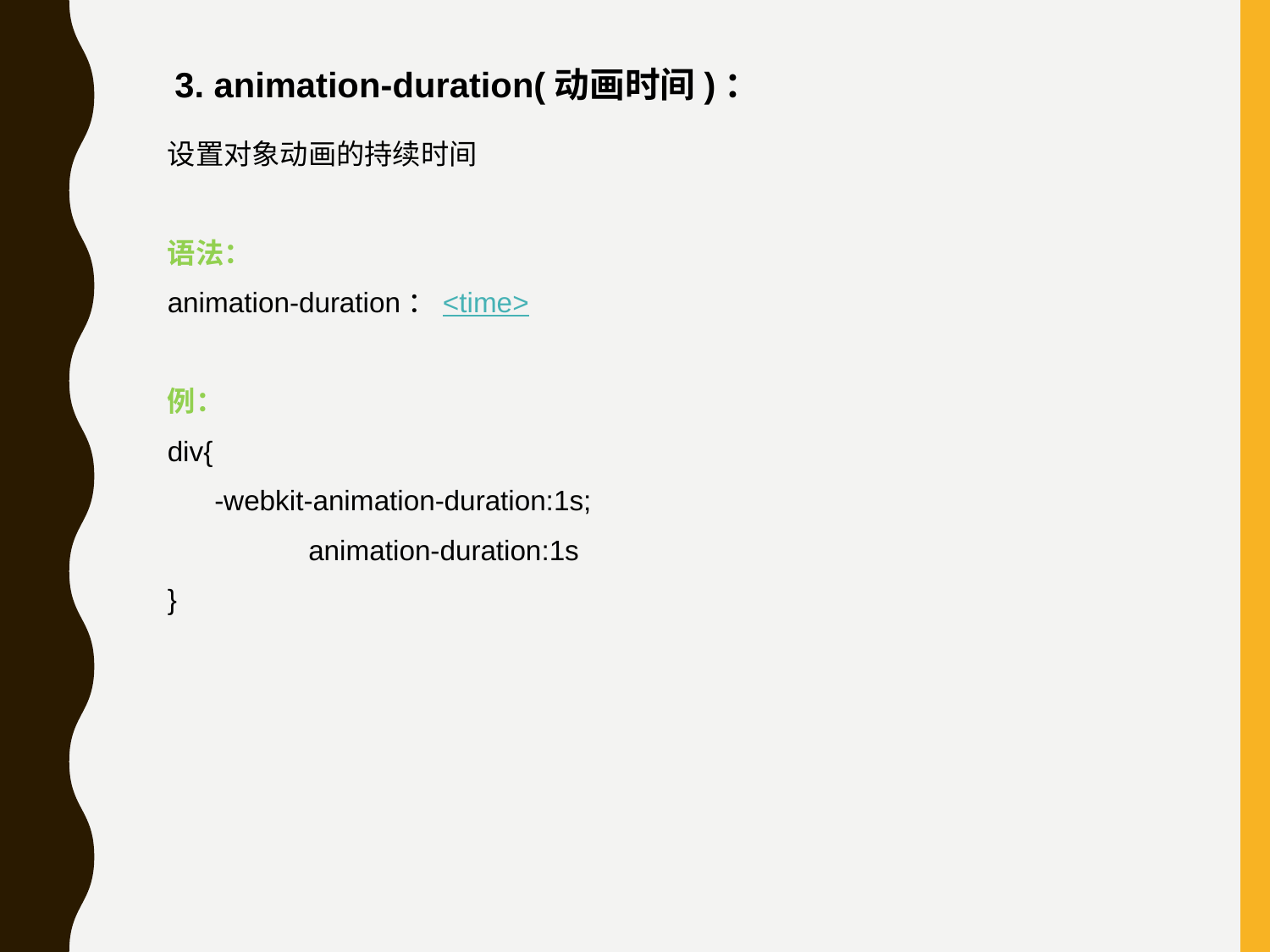

3. animation-duration(动画时间)：
设置对象动画的持续时间

语法：
animation-duration：<time>

例：
div{
      -webkit-animation-duration:1s;
                  animation-duration:1s
}